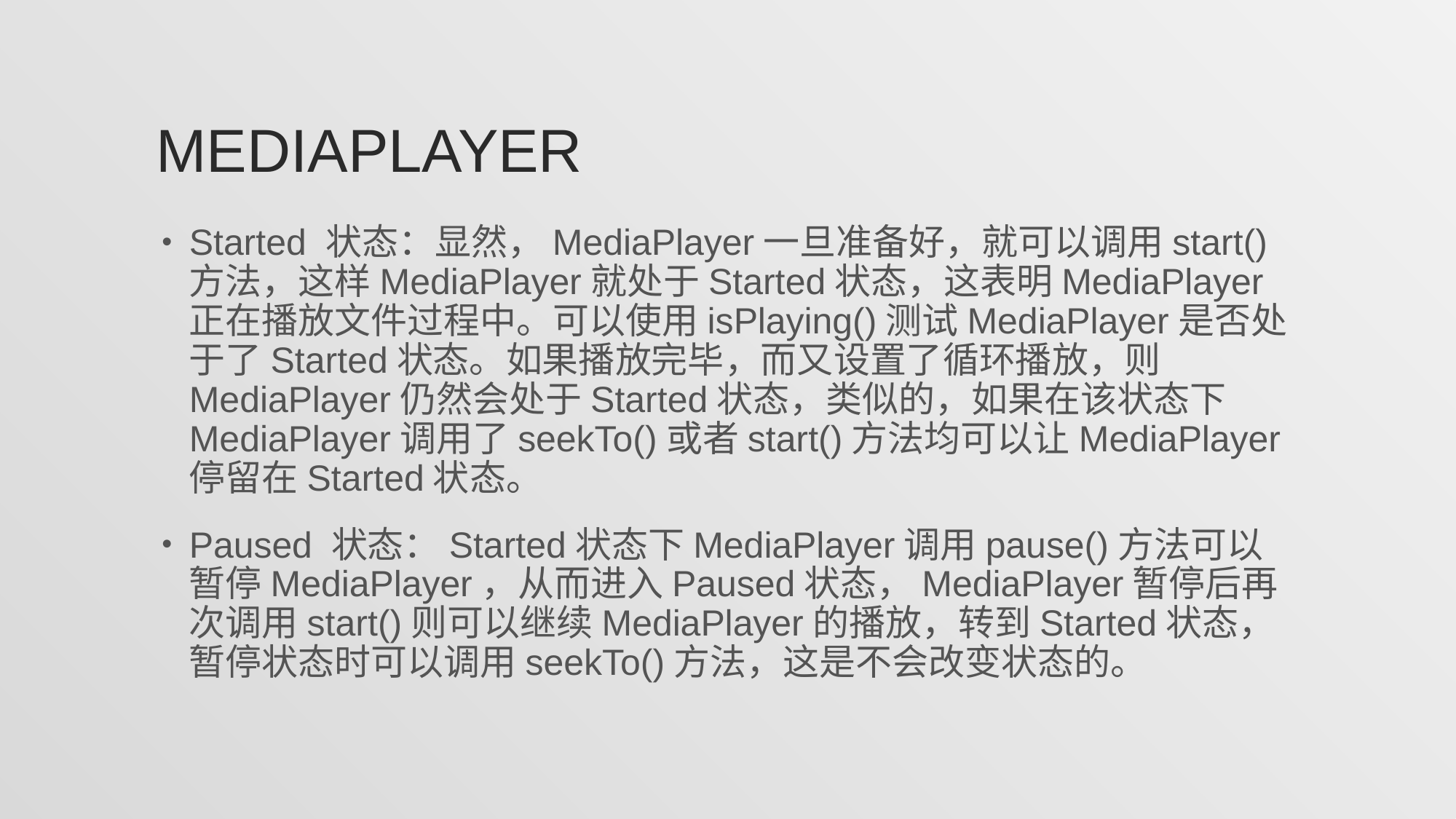

# mediaplayer
Started 状态：显然，MediaPlayer一旦准备好，就可以调用start()方法，这样MediaPlayer就处于Started状态，这表明MediaPlayer正在播放文件过程中。可以使用isPlaying()测试MediaPlayer是否处于了Started状态。如果播放完毕，而又设置了循环播放，则MediaPlayer仍然会处于Started状态，类似的，如果在该状态下MediaPlayer调用了seekTo()或者start()方法均可以让MediaPlayer停留在Started状态。
Paused 状态：Started状态下MediaPlayer调用pause()方法可以暂停MediaPlayer，从而进入Paused状态，MediaPlayer暂停后再次调用start()则可以继续MediaPlayer的播放，转到Started状态，暂停状态时可以调用seekTo()方法，这是不会改变状态的。